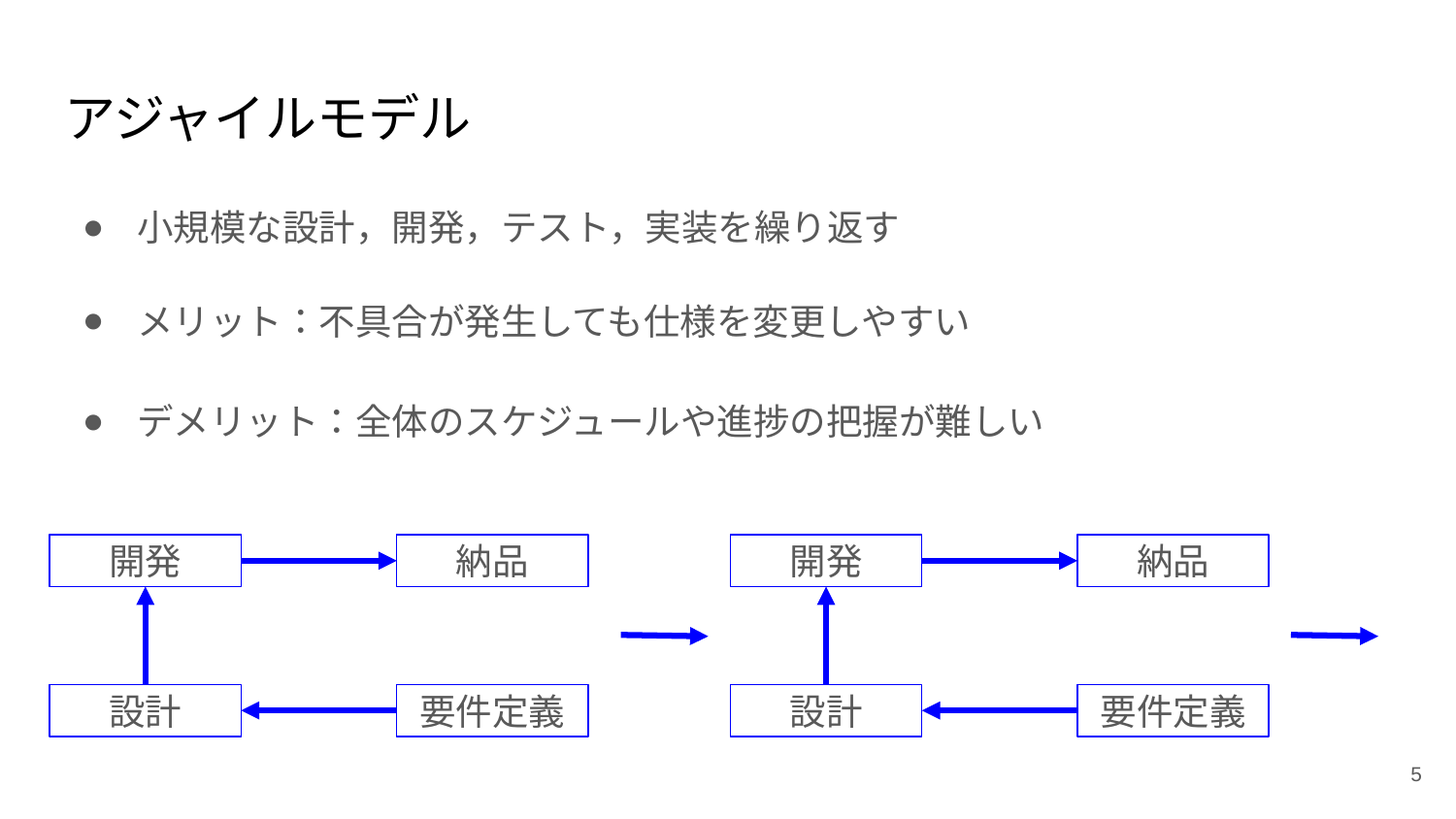

# アジャイルモデル
小規模な設計，開発，テスト，実装を繰り返す
メリット：不具合が発生しても仕様を変更しやすい
デメリット：全体のスケジュールや進捗の把握が難しい
納品
要件定義
設計
開発
納品
要件定義
設計
開発
5